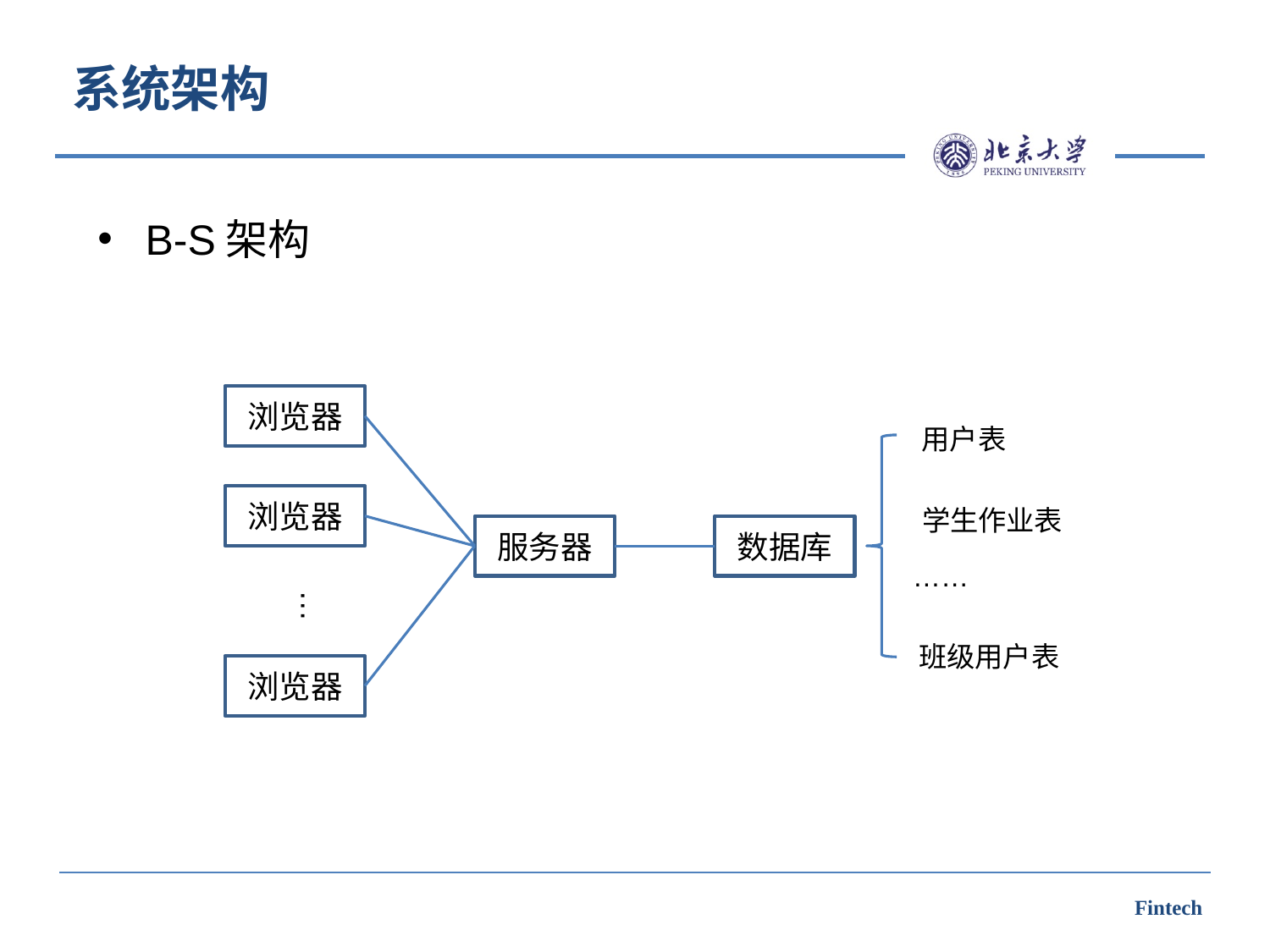

系统架构
B-S架构
浏览器
用户表

浏览器
学生作业表
服务器
数据库
……
…
班级用户表
浏览器